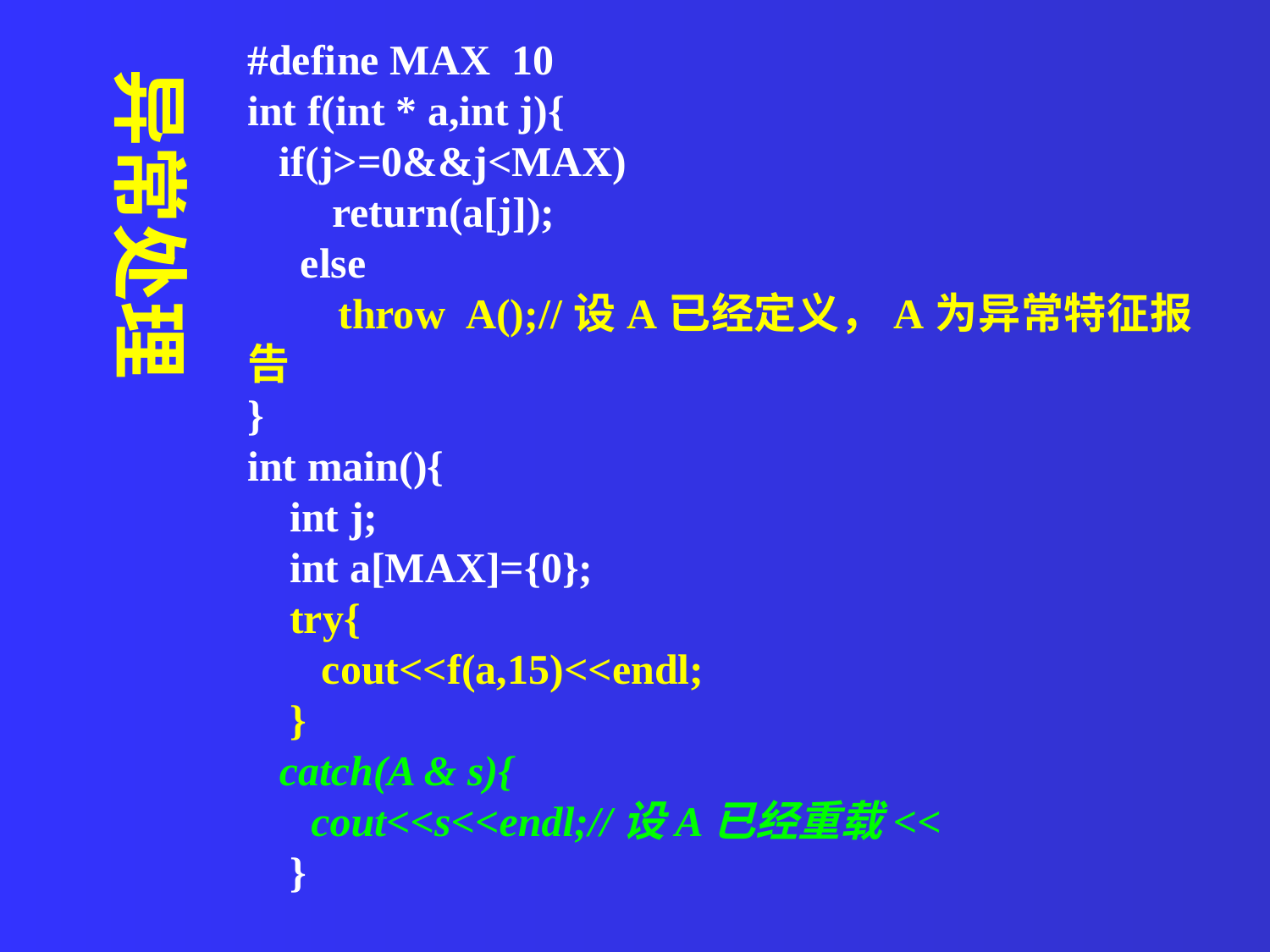

#define MAX  10
int f(int * a,int j){
   if(j>=0&&j<MAX)
        return(a[j]);
     else
        throw  A();//设A已经定义，A为异常特征报告
}
int main(){
    int j;
    int a[MAX]={0};
    try{
       cout<<f(a,15)<<endl;
    }
   catch(A & s){
      cout<<s<<endl;//设A已经重载<<
    }

某种疾病的处理：已知病毒；检测病毒；处理病毒
异常处理